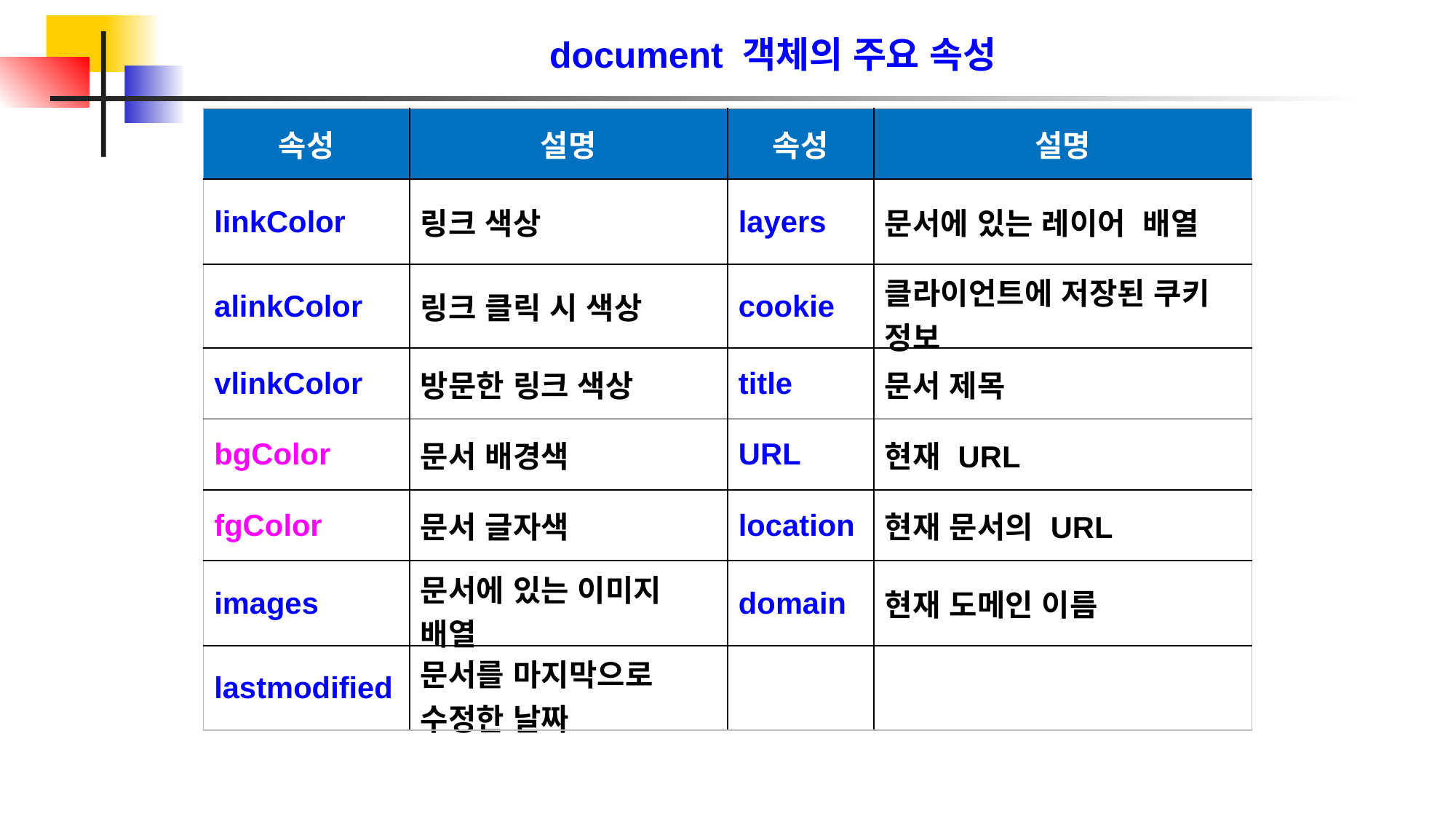

document 객체의 주요 속성
| 속성 | 설명 | 속성 | 설명 |
| --- | --- | --- | --- |
| linkColor | 링크 색상 | layers | 문서에 있는 레이어 배열 |
| alinkColor | 링크 클릭 시 색상 | cookie | 클라이언트에 저장된 쿠키 정보 |
| vlinkColor | 방문한 링크 색상 | title | 문서 제목 |
| bgColor | 문서 배경색 | URL | 현재 URL |
| fgColor | 문서 글자색 | location | 현재 문서의 URL |
| images | 문서에 있는 이미지 배열 | domain | 현재 도메인 이름 |
| lastmodified | 문서를 마지막으로 수정한 날짜 |  |  |